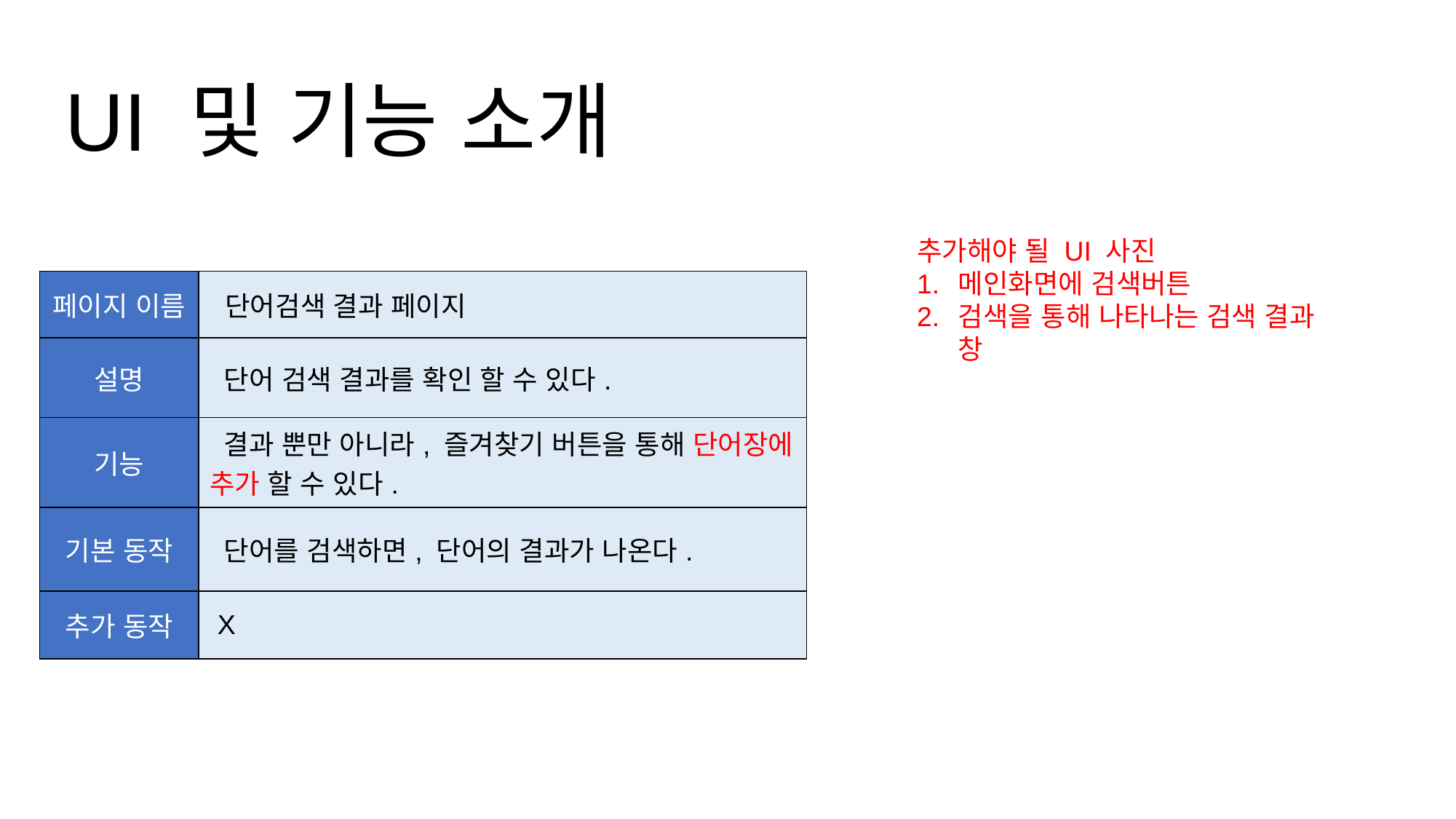

# UI 및 기능 소개
추가해야 될 UI 사진
메인화면에 검색버튼
검색을 통해 나타나는 검색 결과 창
| 페이지 이름 | 단어검색 결과 페이지 |
| --- | --- |
| 설명 | 단어 검색 결과를 확인 할 수 있다. |
| 기능 | 결과 뿐만 아니라, 즐겨찾기 버튼을 통해 단어장에 추가 할 수 있다. |
| 기본 동작 | 단어를 검색하면, 단어의 결과가 나온다. |
| 추가 동작 | X |